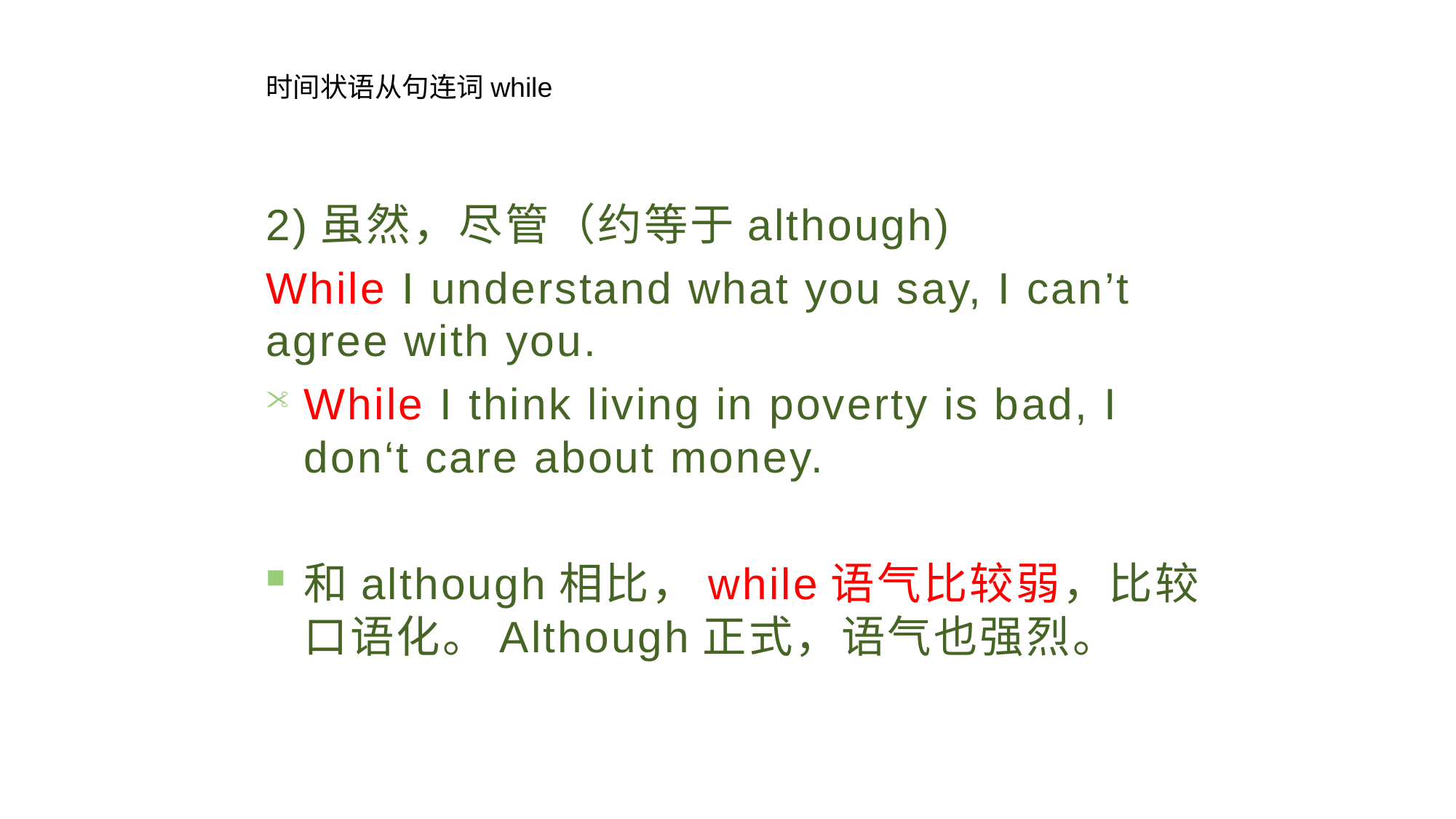

时间状语从句连词while
2)虽然，尽管（约等于although)
While I understand what you say, I can’t agree with you.
While I think living in poverty is bad, I don‘t care about money.

和although相比，while语气比较弱，比较口语化。Although正式，语气也强烈。